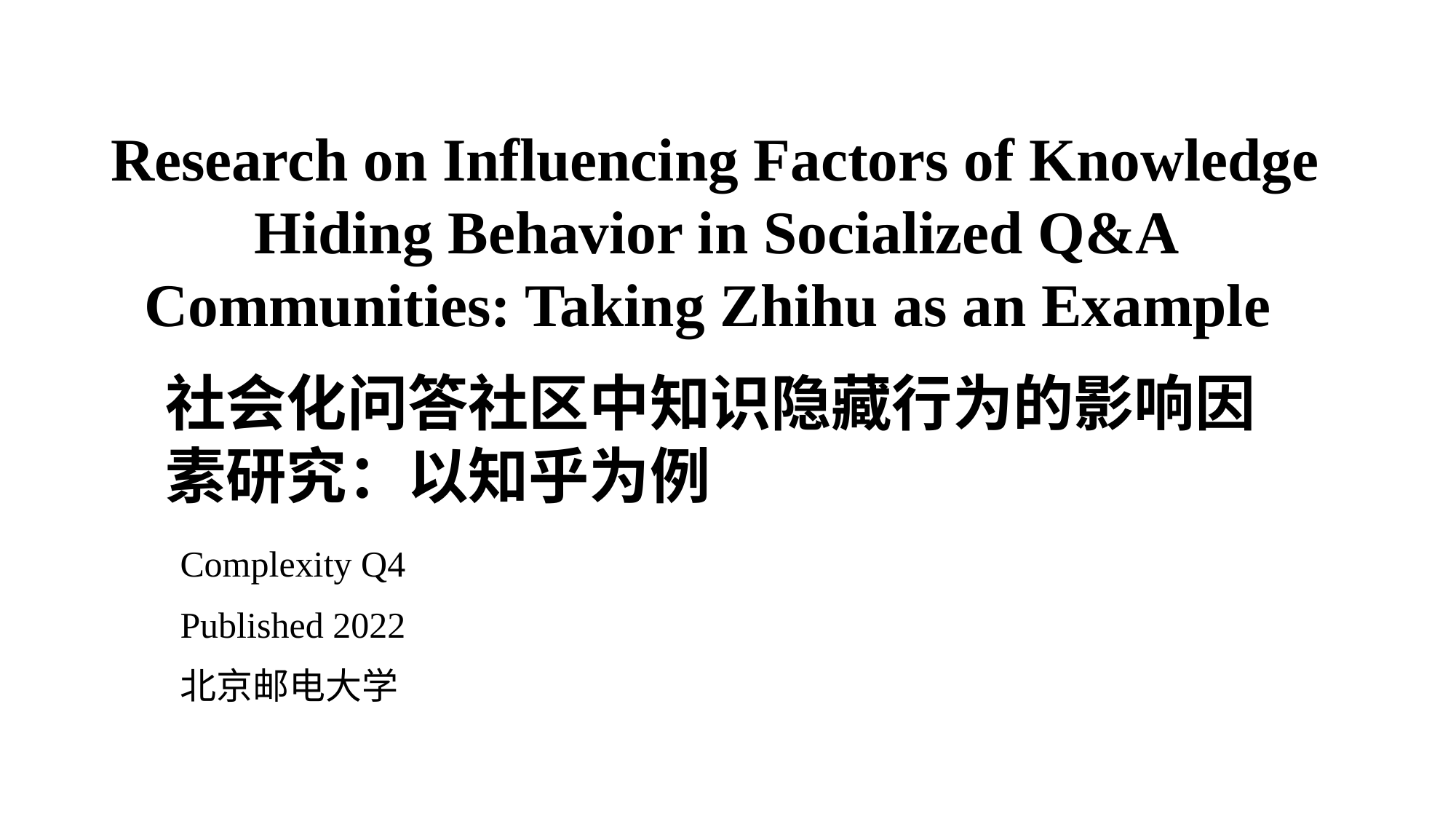

Research on Influencing Factors of Knowledge Hiding Behavior in Socialized Q&A Communities: Taking Zhihu as an Example
社会化问答社区中知识隐藏行为的影响因素研究：以知乎为例
Complexity Q4
Published 2022
北京邮电大学
37